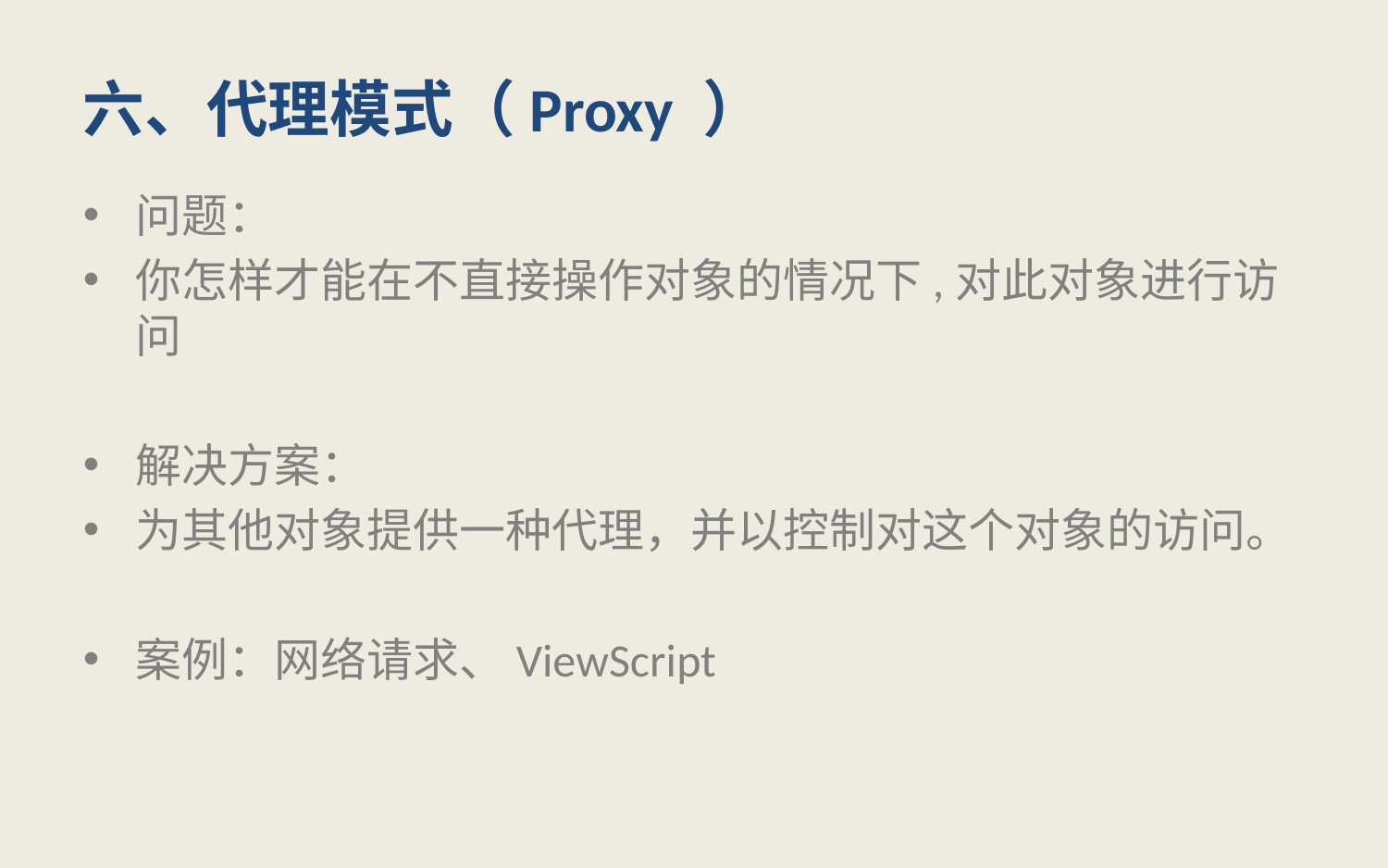

# 六、代理模式（Proxy ）
问题：
你怎样才能在不直接操作对象的情况下,对此对象进行访问

解决方案：
为其他对象提供一种代理，并以控制对这个对象的访问。

案例：网络请求、ViewScript